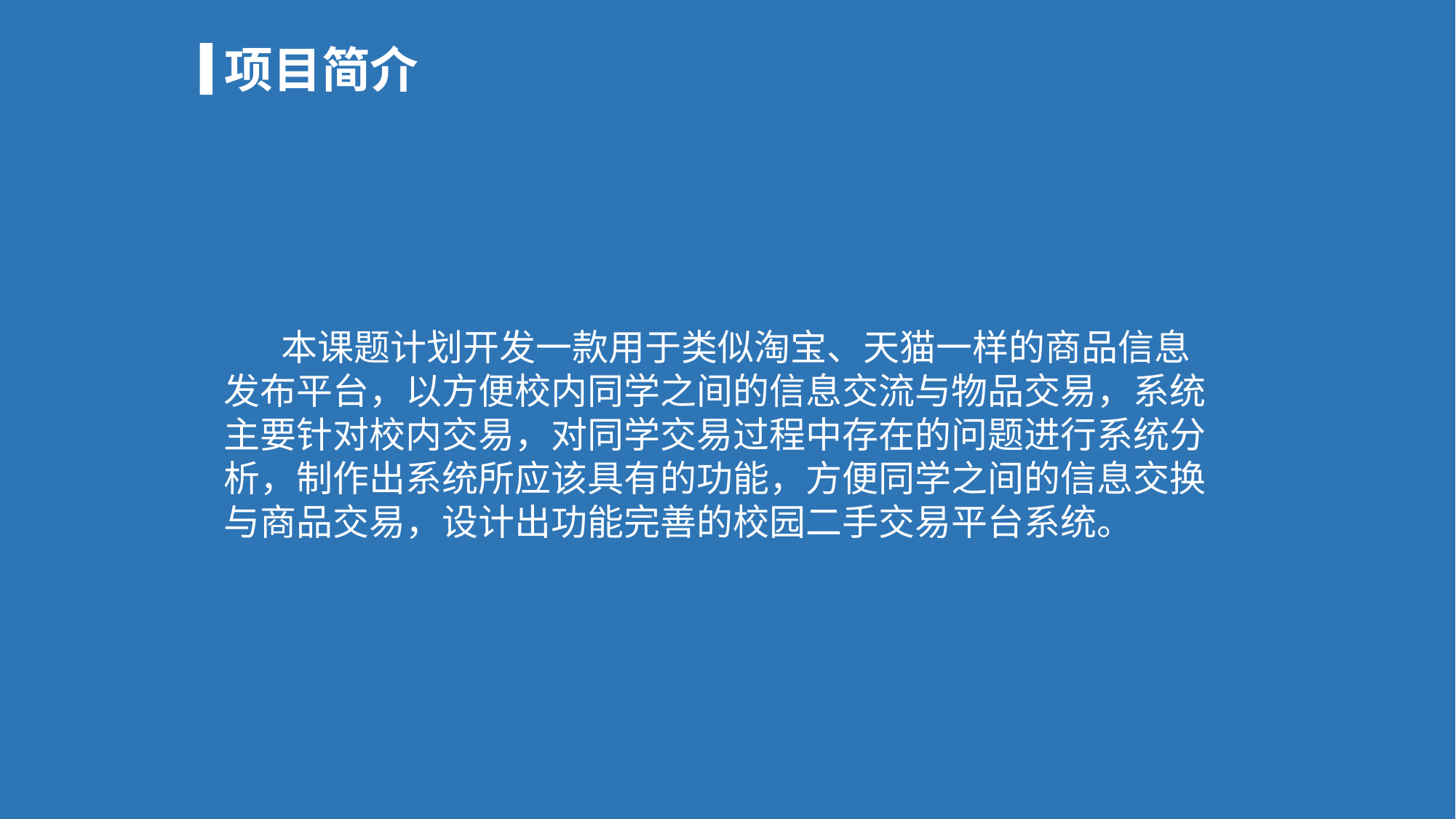

项目简介

      本课题计划开发一款用于类似淘宝、天猫一样的商品信息发布平台，以方便校内同学之间的信息交流与物品交易，系统主要针对校内交易，对同学交易过程中存在的问题进行系统分析，制作出系统所应该具有的功能，方便同学之间的信息交换与商品交易，设计出功能完善的校园二手交易平台系统。